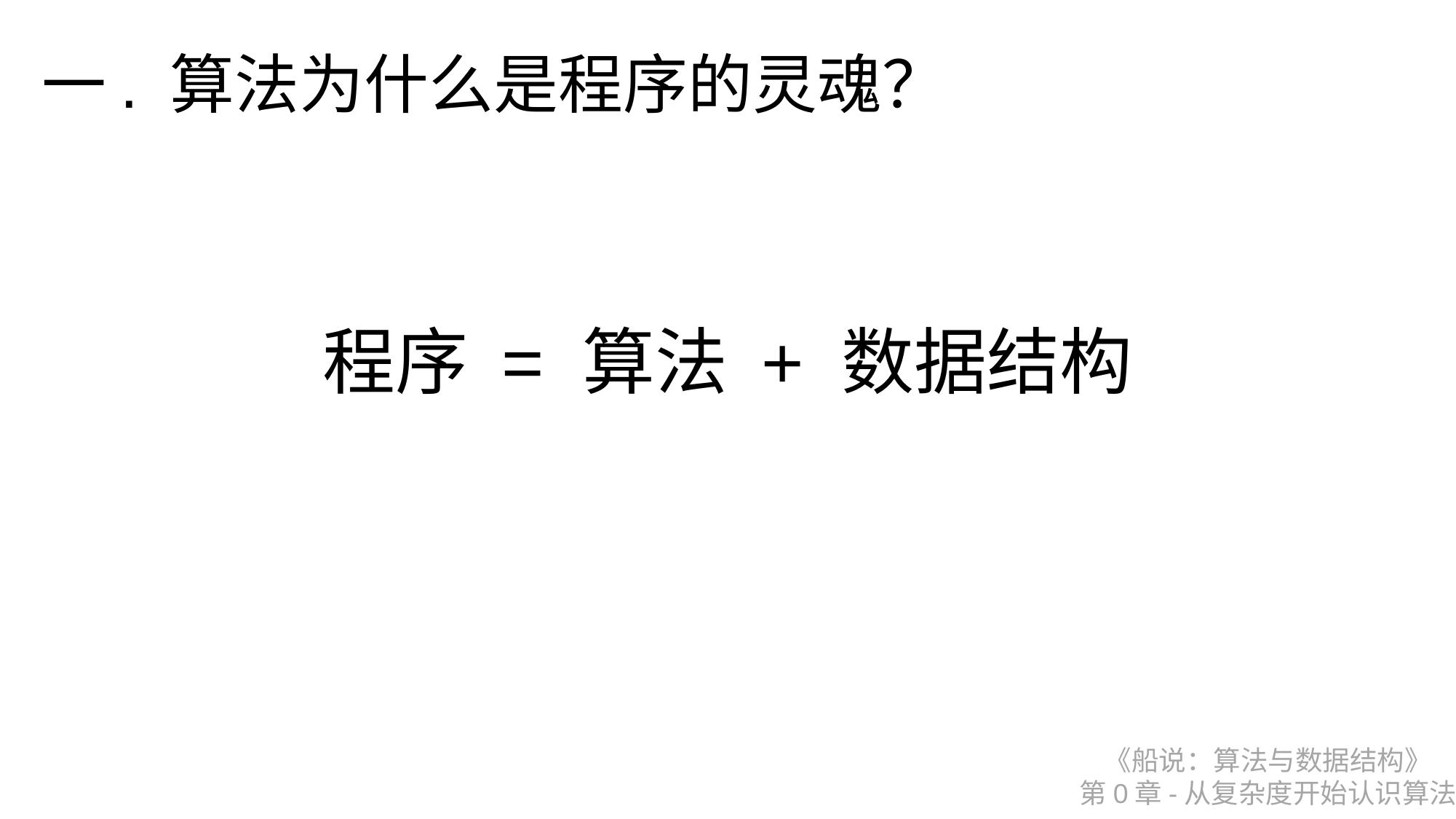

一. 算法为什么是程序的灵魂？
程序 = 算法 + 数据结构